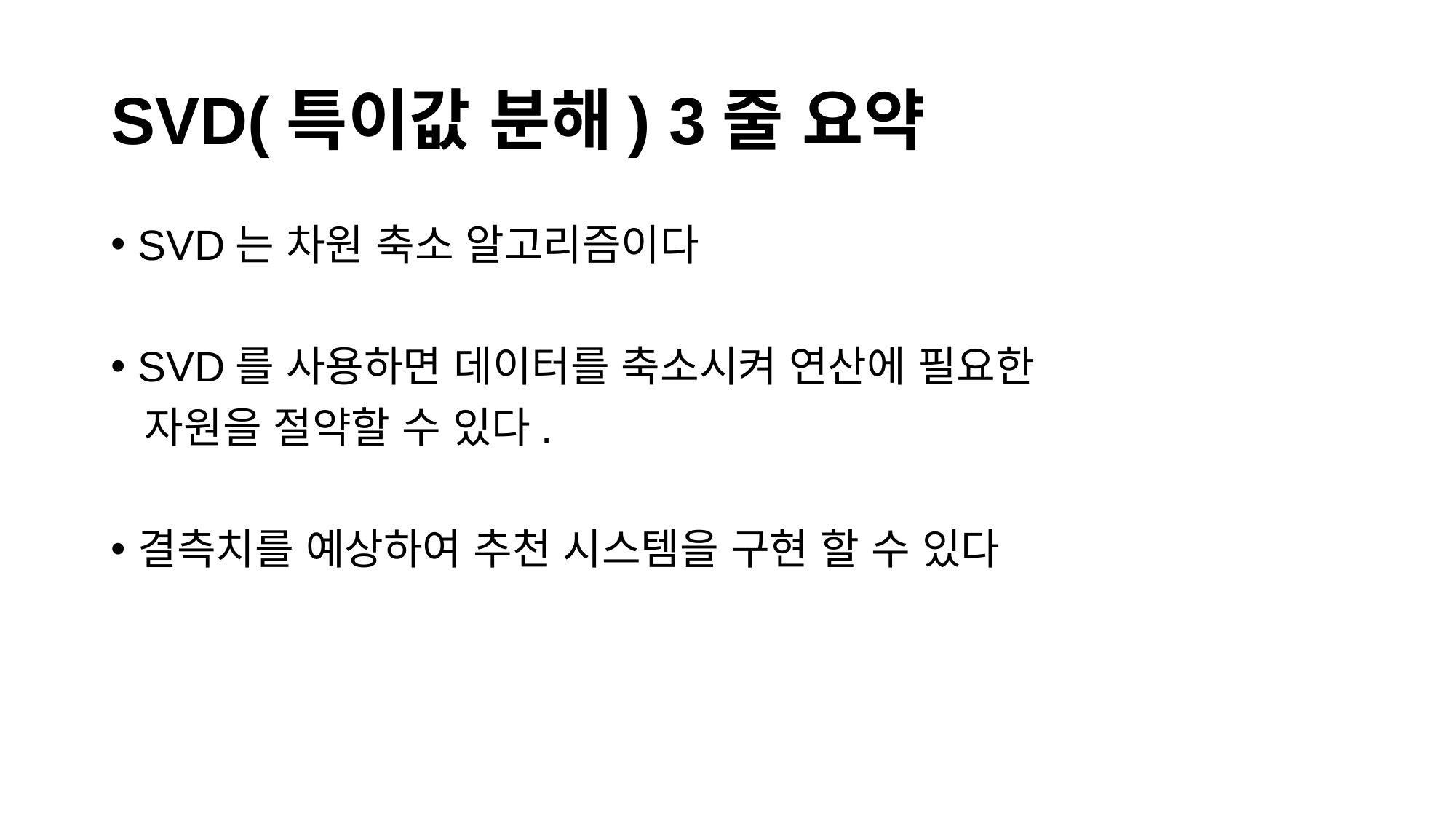

# SVD(특이값 분해) 3줄 요약
SVD는 차원 축소 알고리즘이다

SVD를 사용하면 데이터를 축소시켜 연산에 필요한
  자원을 절약할 수 있다.

결측치를 예상하여 추천 시스템을 구현 할 수 있다